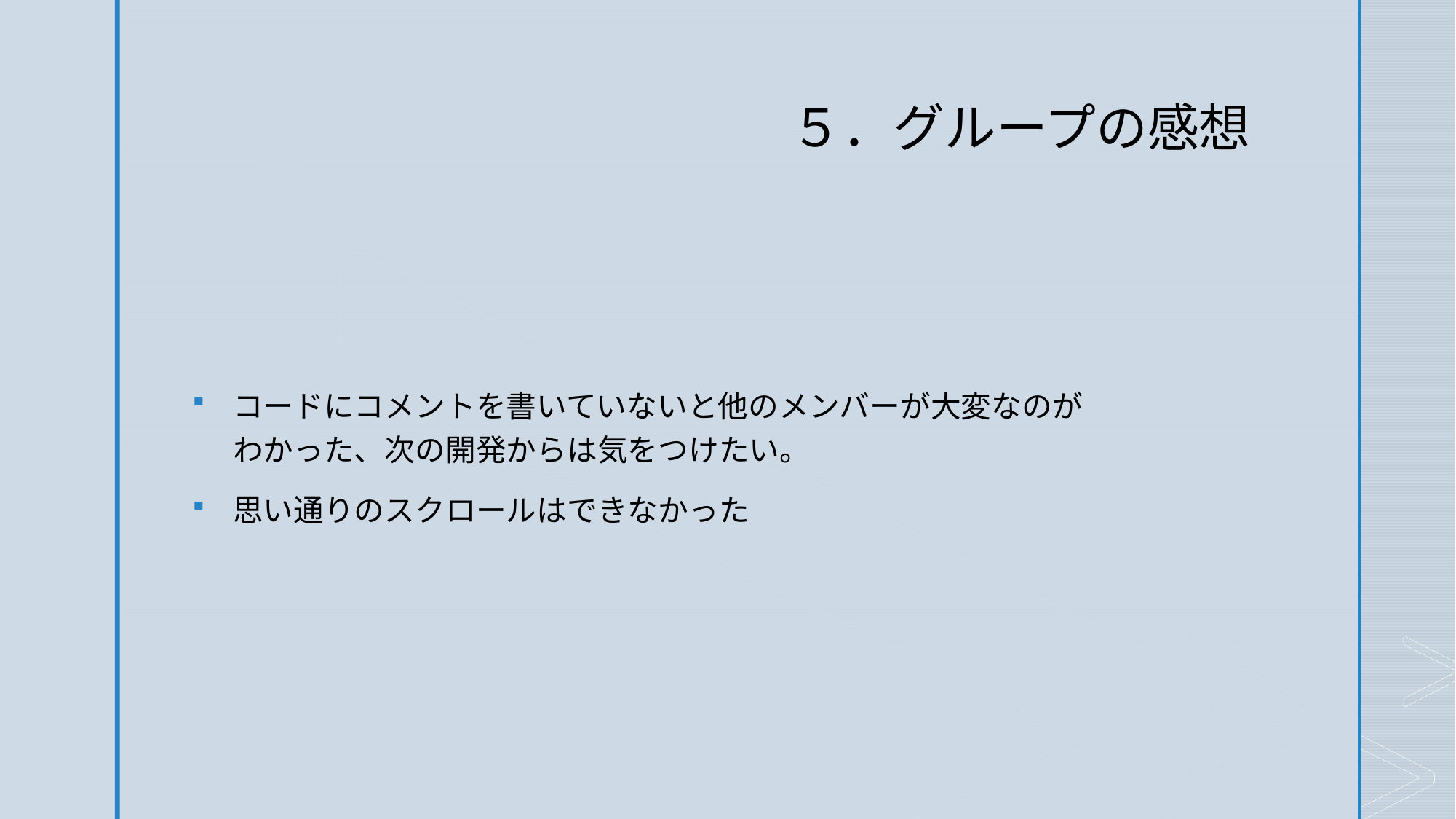

# ５．グループの感想
コードにコメントを書いていないと他のメンバーが大変なのがわかった、次の開発からは気をつけたい。
思い通りのスクロールはできなかった